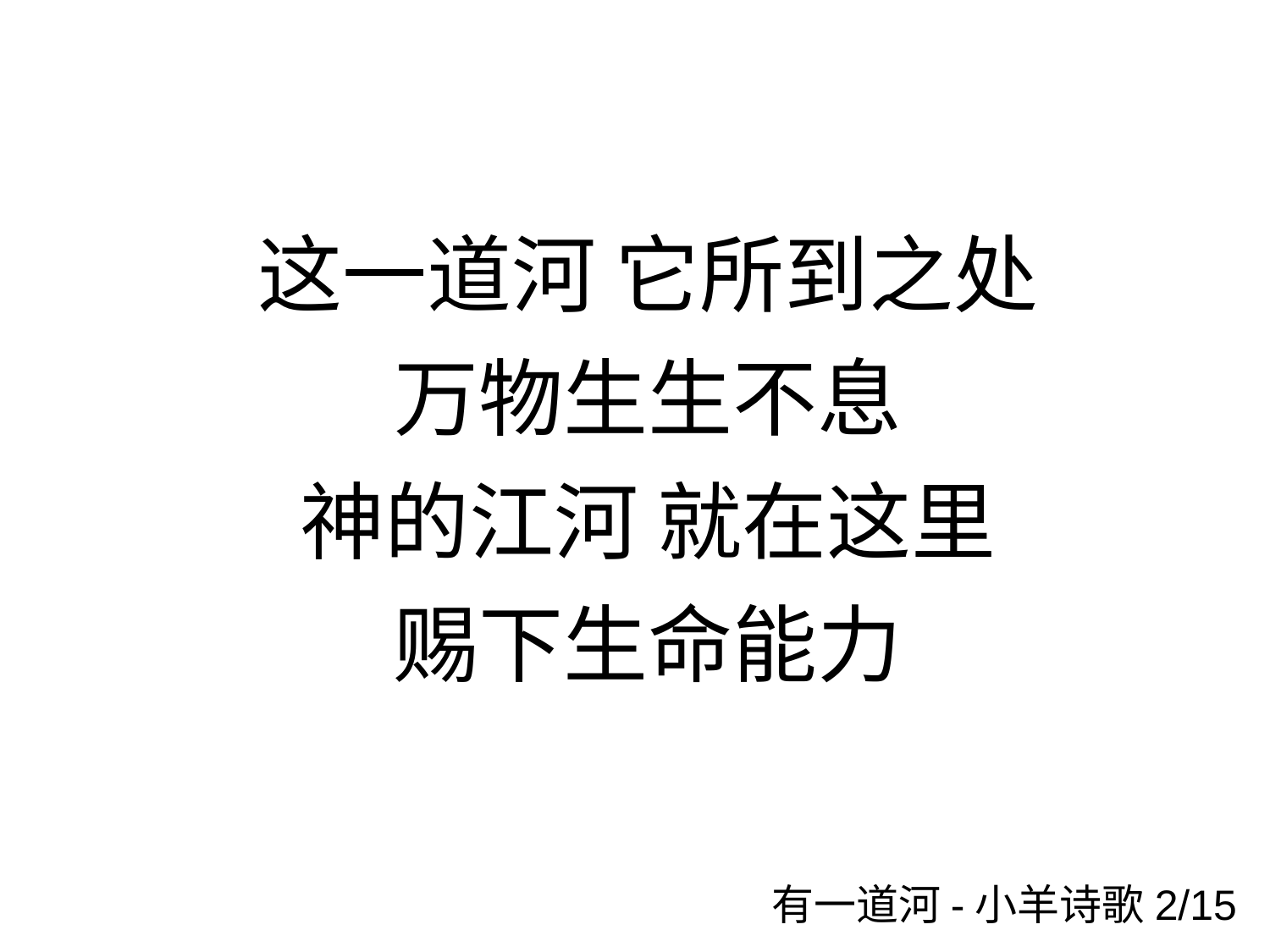

这一道河 它所到之处
万物生生不息
神的江河 就在这里
赐下生命能力
有一道河-小羊诗歌2/15